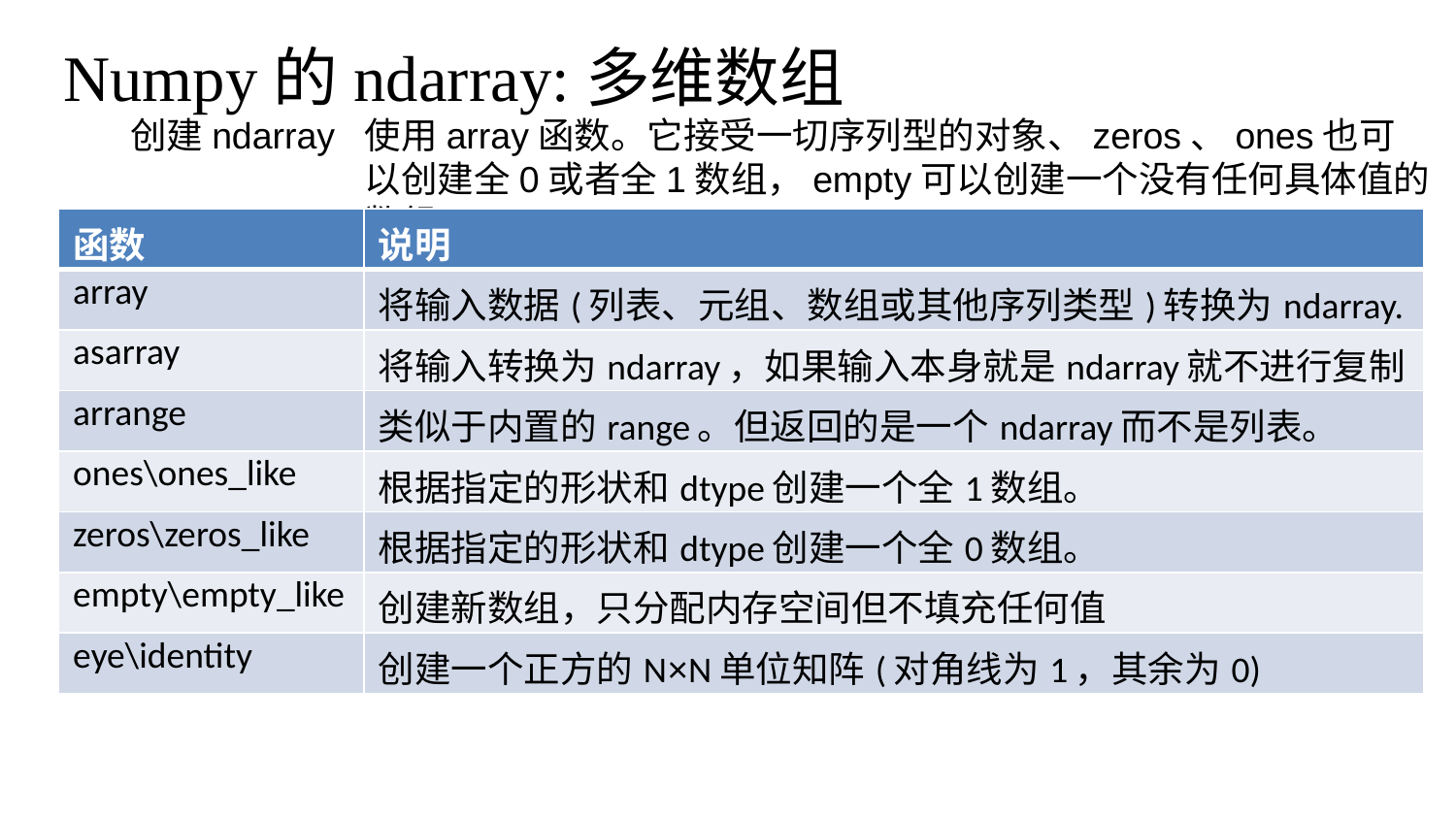

Numpy的ndarray:多维数组
创建ndarray
使用array函数。它接受一切序列型的对象、zeros、ones也可以创建全0或者全1数组，empty可以创建一个没有任何具体值的数组。
| 函数 | 说明 |
| --- | --- |
| array | 将输入数据(列表、元组、数组或其他序列类型)转换为ndarray. |
| asarray | 将输入转换为ndarray，如果输入本身就是ndarray就不进行复制 |
| arrange | 类似于内置的range。但返回的是一个ndarray而不是列表。 |
| ones\ones\_like | 根据指定的形状和dtype创建一个全1数组。 |
| zeros\zeros\_like | 根据指定的形状和dtype创建一个全0数组。 |
| empty\empty\_like | 创建新数组，只分配内存空间但不填充任何值 |
| eye\identity | 创建一个正方的N×N单位知阵(对角线为1，其余为0) |
4